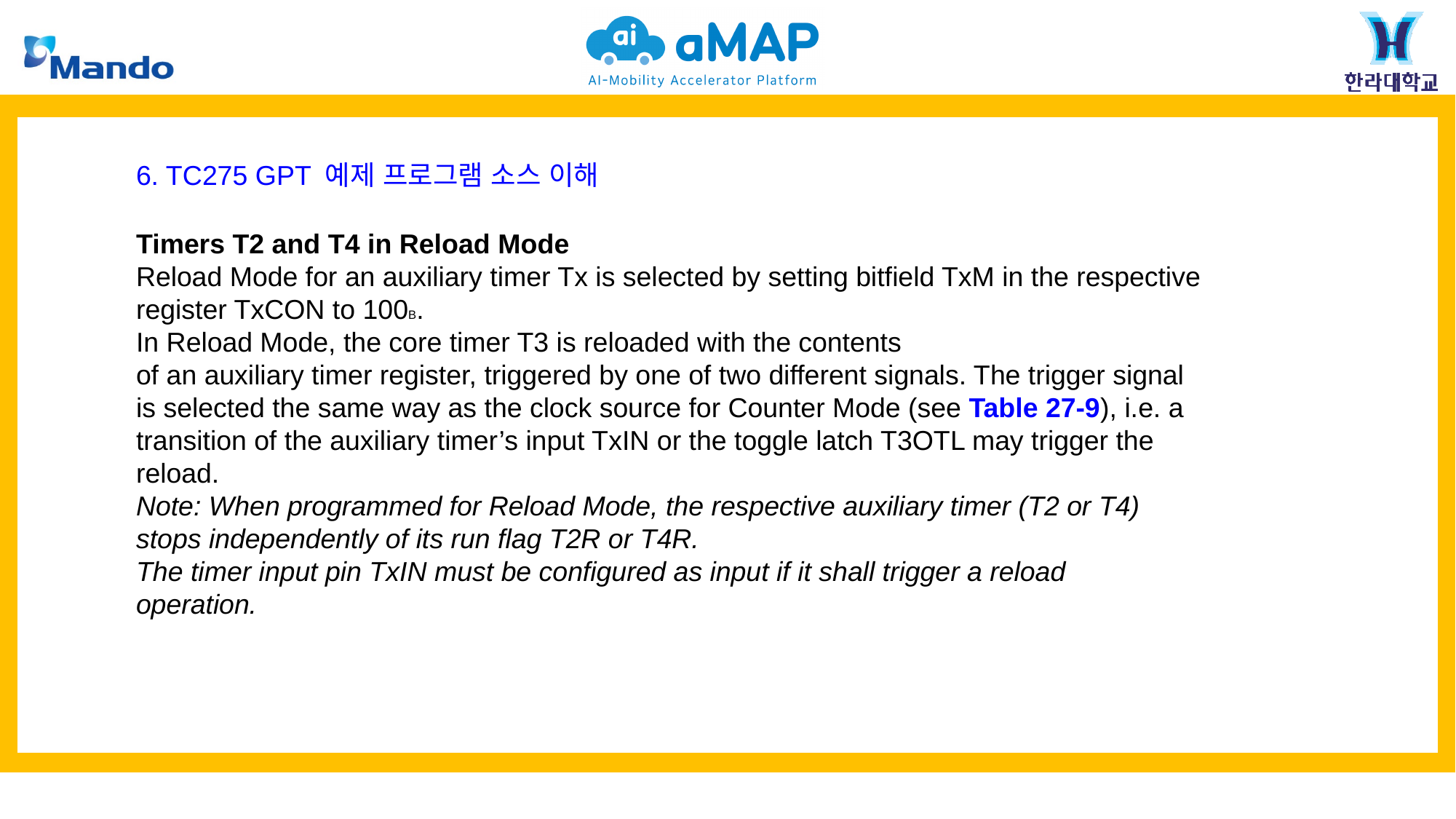

6. TC275 GPT 예제 프로그램 소스 이해
Timers T2 and T4 in Reload Mode
Reload Mode for an auxiliary timer Tx is selected by setting bitfield TxM in the respective
register TxCON to 100B.
In Reload Mode, the core timer T3 is reloaded with the contents
of an auxiliary timer register, triggered by one of two different signals. The trigger signal
is selected the same way as the clock source for Counter Mode (see Table 27-9), i.e. a
transition of the auxiliary timer’s input TxIN or the toggle latch T3OTL may trigger the
reload.
Note: When programmed for Reload Mode, the respective auxiliary timer (T2 or T4)
stops independently of its run flag T2R or T4R.
The timer input pin TxIN must be configured as input if it shall trigger a reload
operation.